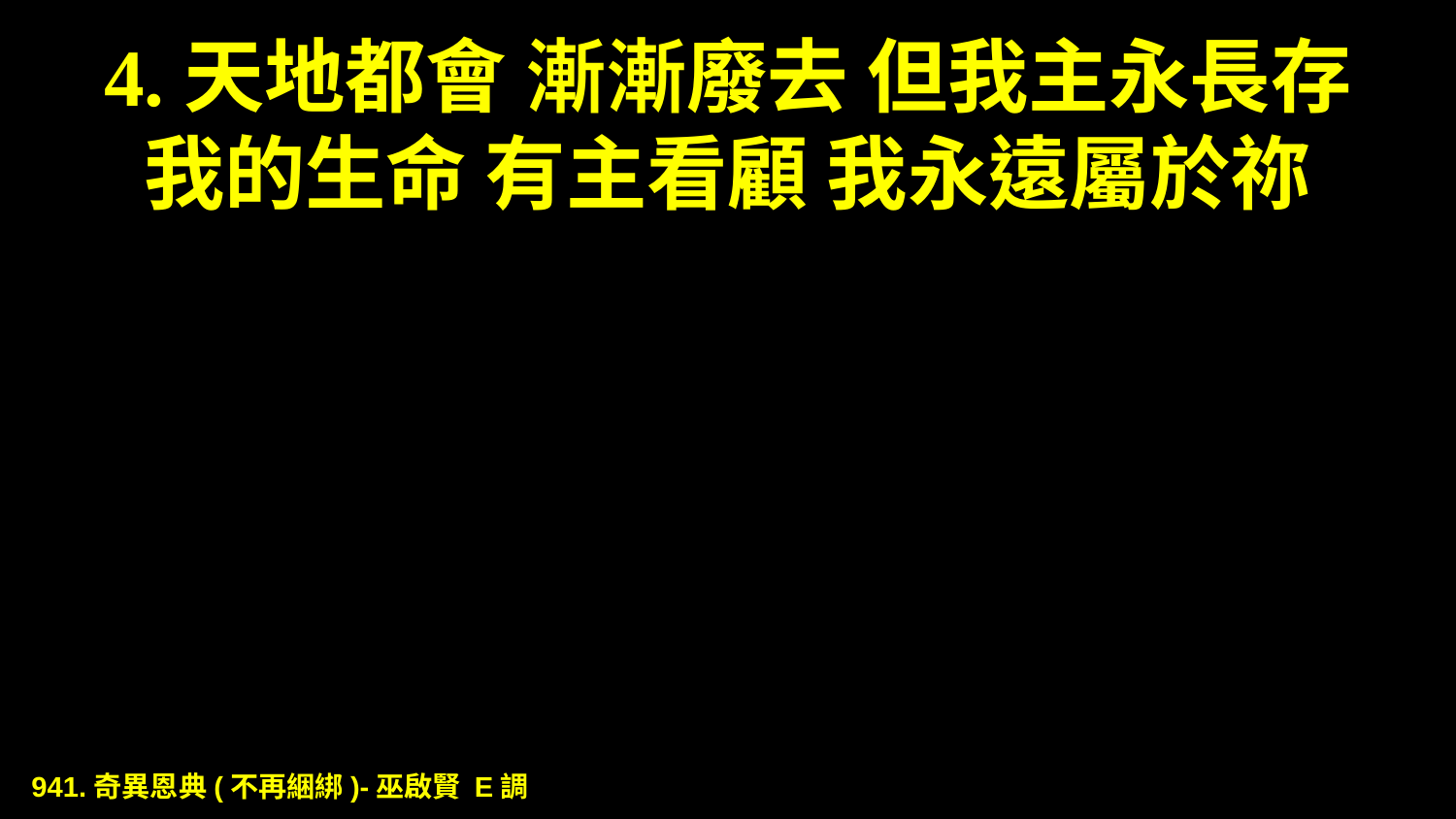

# 4.天地都會 漸漸廢去 但我主永長存 我的生命 有主看顧 我永遠屬於祢
941.奇異恩典(不再綑綁)-巫啟賢 E調